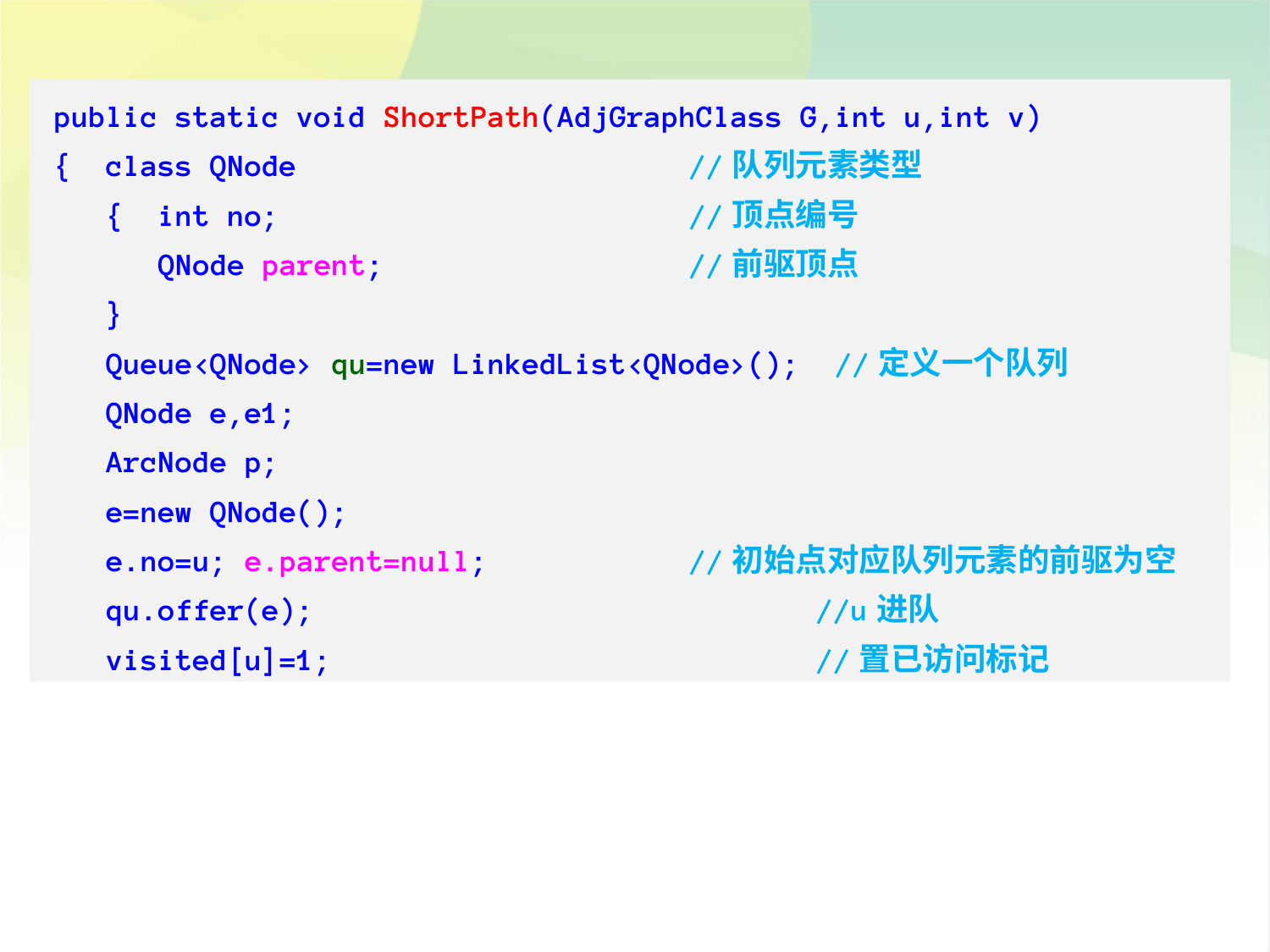

public static void ShortPath(AdjGraphClass G,int u,int v)
{  class QNode				//队列元素类型
   {  int no;				//顶点编号
      QNode parent;			//前驱顶点
   }
   Queue<QNode> qu=new LinkedList<QNode>();  //定义一个队列
   QNode e,e1;
   ArcNode p;
   e=new QNode();
   e.no=u; e.parent=null;		//初始点对应队列元素的前驱为空
   qu.offer(e);				//u进队
   visited[u]=1;				//置已访问标记